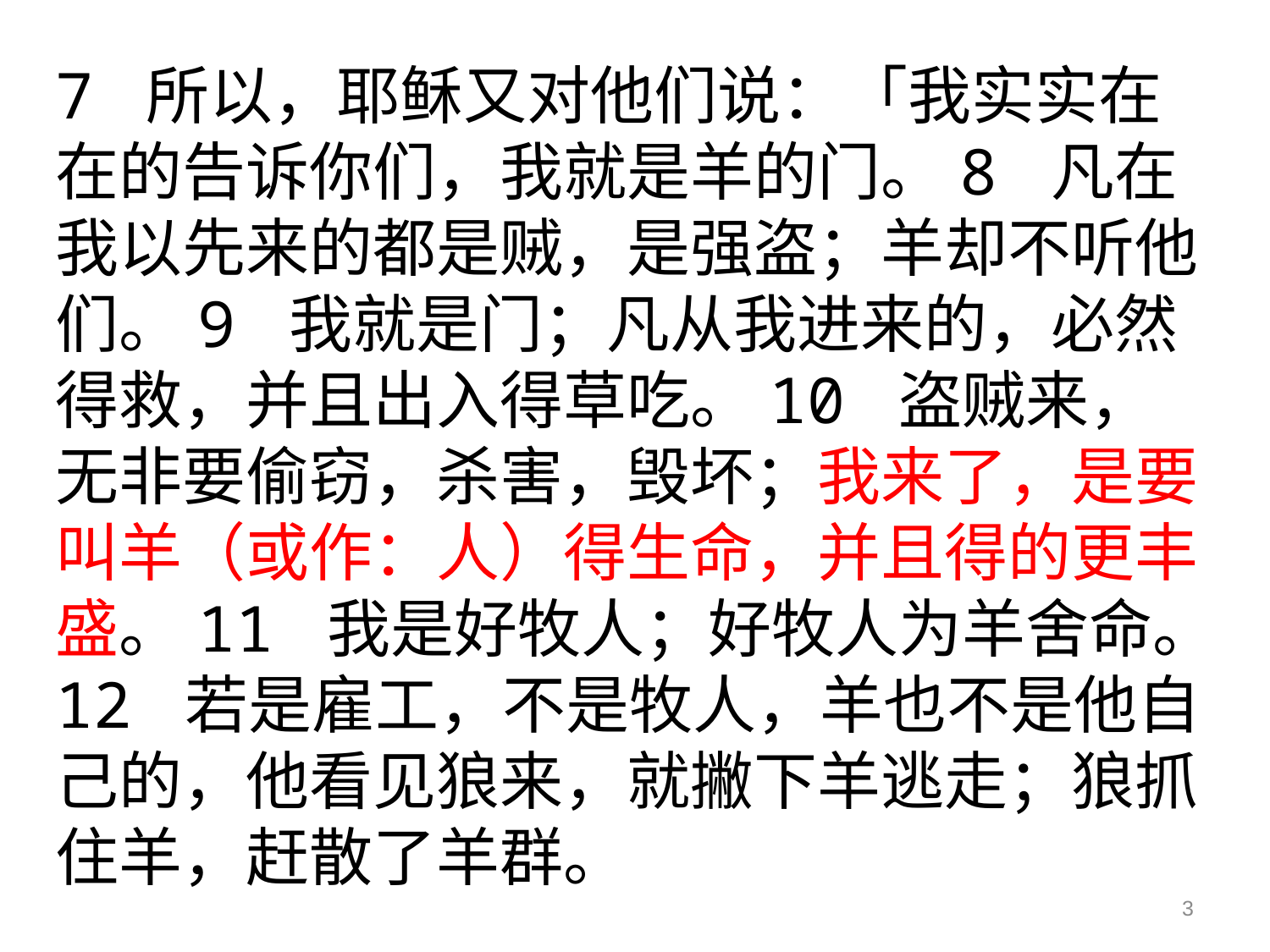

7 所以，耶稣又对他们说：「我实实在在的告诉你们，我就是羊的门。8 凡在我以先来的都是贼，是强盗；羊却不听他们。9 我就是门；凡从我进来的，必然得救，并且出入得草吃。10 盗贼来，无非要偷窃，杀害，毁坏；我来了，是要叫羊（或作：人）得生命，并且得的更丰盛。11 我是好牧人；好牧人为羊舍命。12 若是雇工，不是牧人，羊也不是他自己的，他看见狼来，就撇下羊逃走；狼抓住羊，赶散了羊群。
3